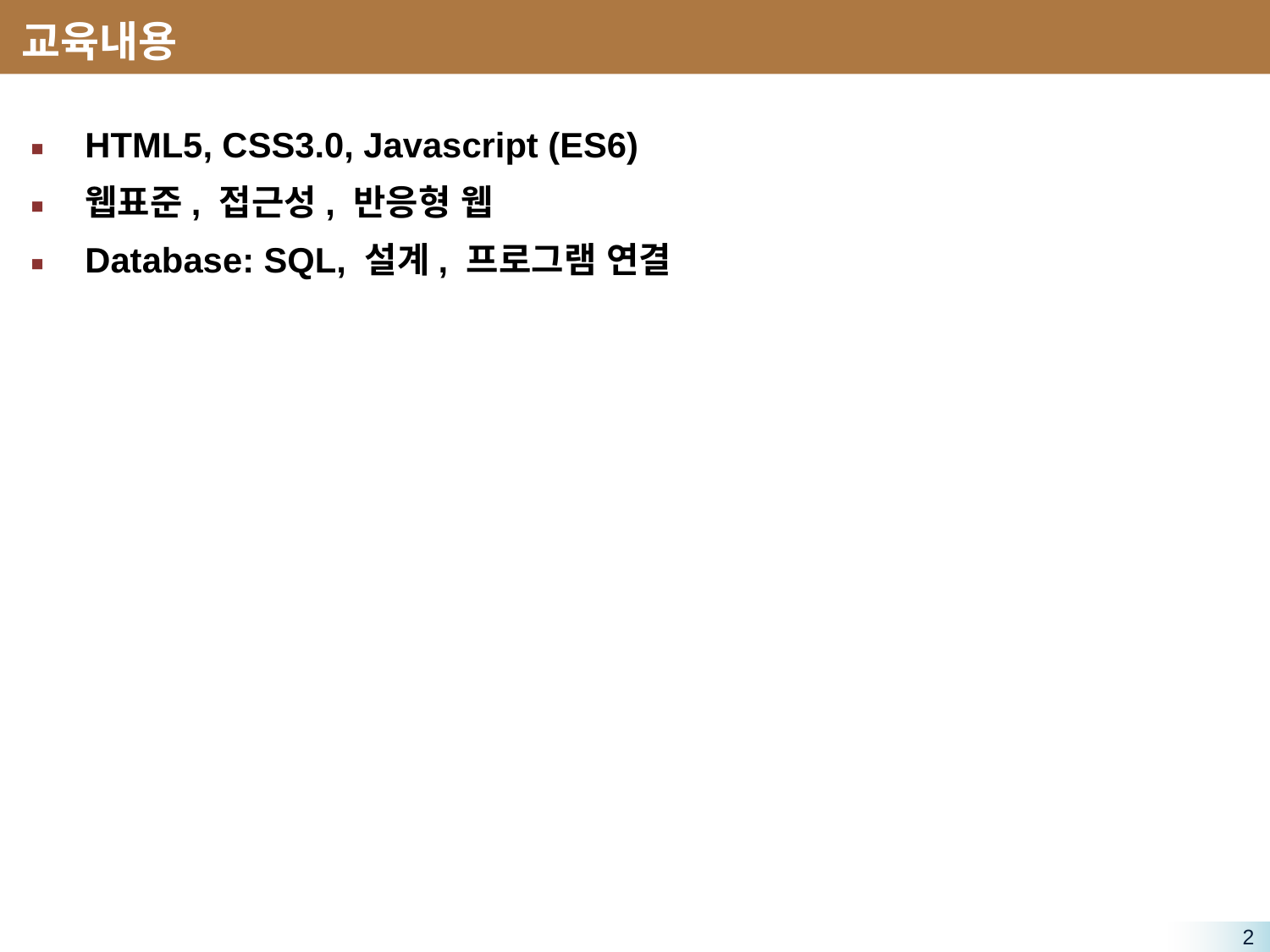

# 교육내용
HTML5, CSS3.0, Javascript (ES6)
웹표준, 접근성, 반응형 웹
Database: SQL, 설계, 프로그램 연결